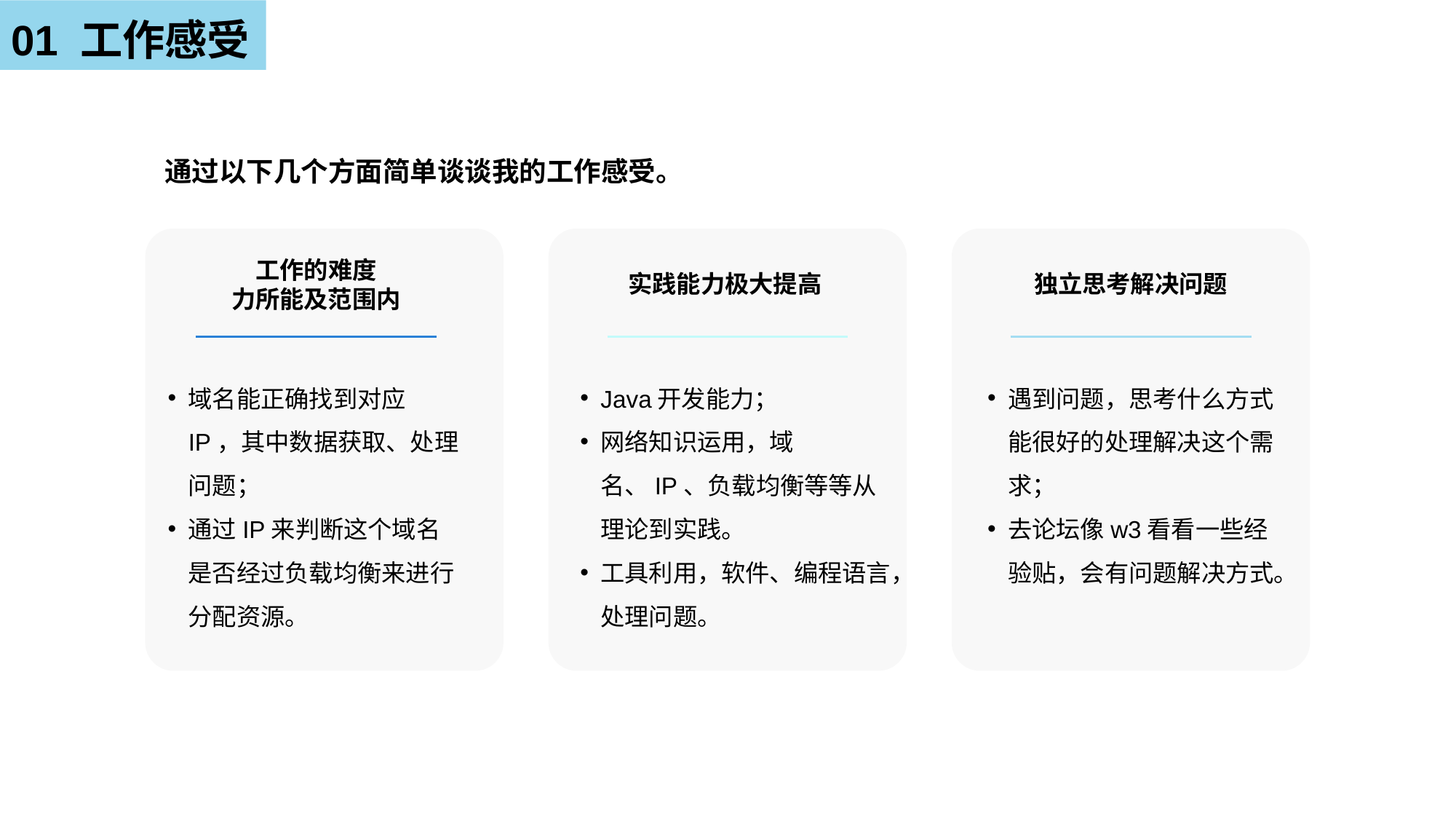

# 01 工作感受
通过以下几个方面简单谈谈我的工作感受。

工作的难度
力所能及范围内
实践能力极大提高
独立思考解决问题
域名能正确找到对应IP，其中数据获取、处理问题；
通过IP来判断这个域名是否经过负载均衡来进行分配资源。
Java开发能力；
网络知识运用，域名、IP、负载均衡等等从理论到实践。
工具利用，软件、编程语言，处理问题。
遇到问题，思考什么方式能很好的处理解决这个需求；
去论坛像w3看看一些经验贴，会有问题解决方式。